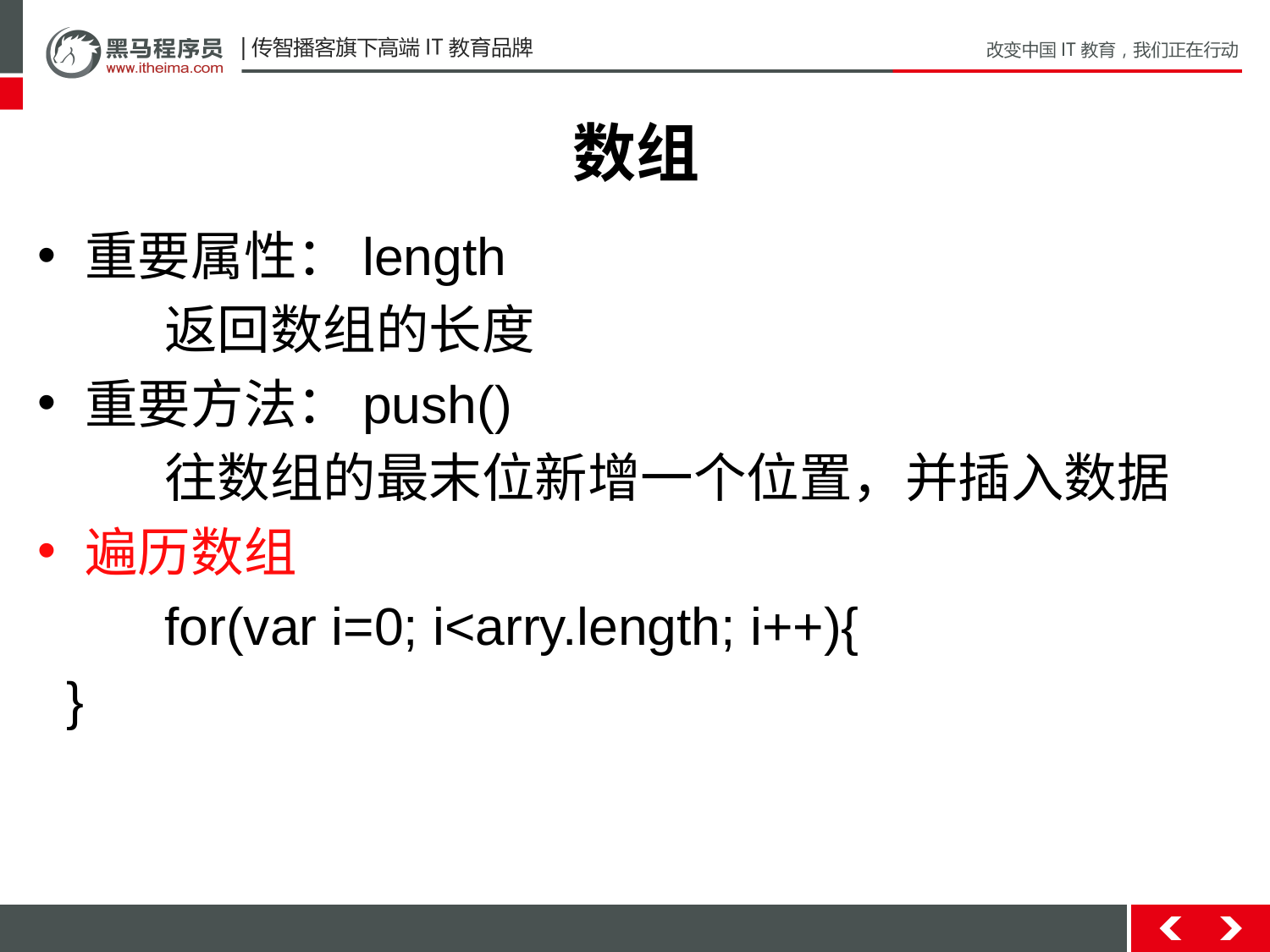

# 数组
重要属性：length
	返回数组的长度
重要方法：push()
	往数组的最末位新增一个位置，并插入数据
遍历数组
	for(var i=0; i<arry.length; i++){
  }